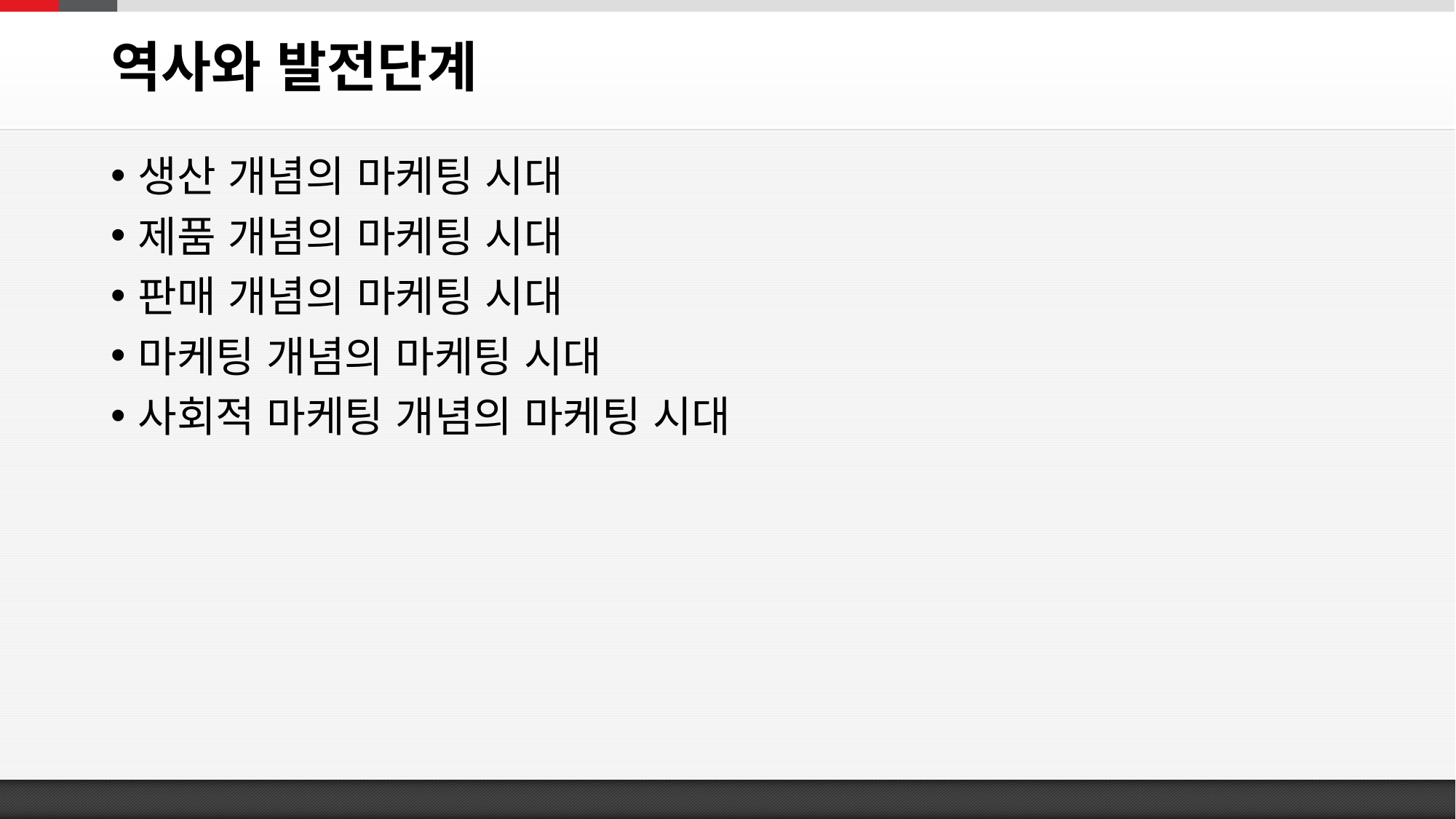

# 역사와 발전단계
생산 개념의 마케팅 시대
제품 개념의 마케팅 시대
판매 개념의 마케팅 시대
마케팅 개념의 마케팅 시대
사회적 마케팅 개념의 마케팅 시대